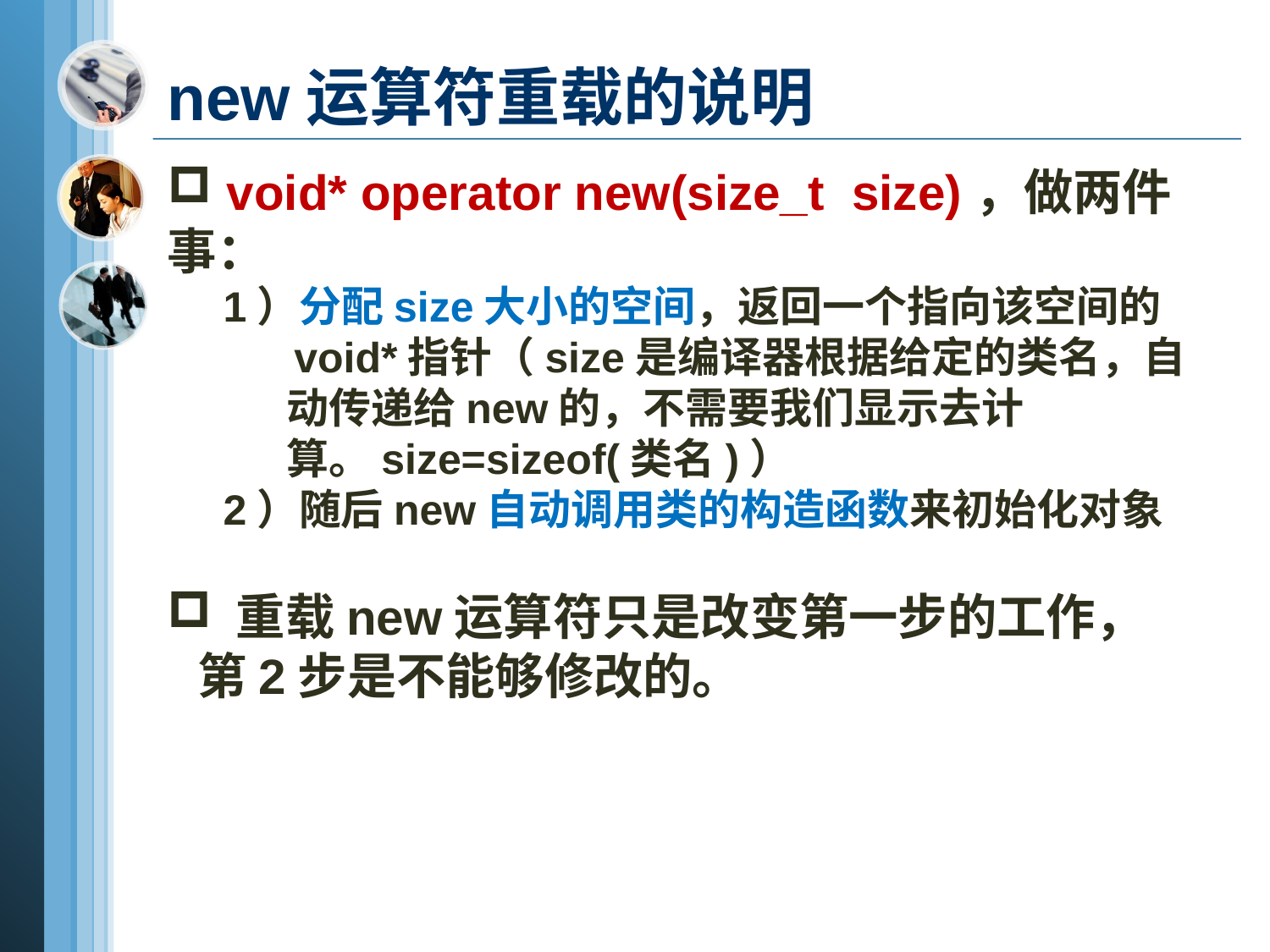

new运算符重载的说明
 void* operator new(size_t  size)，做两件事：
1）分配size大小的空间，返回一个指向该空间的
      void*指针（size是编译器根据给定的类名，自动传递给new的，不需要我们显示去计算。size=sizeof(类名)）
2）随后new自动调用类的构造函数来初始化对象
 重载new运算符只是改变第一步的工作，第2步是不能够修改的。